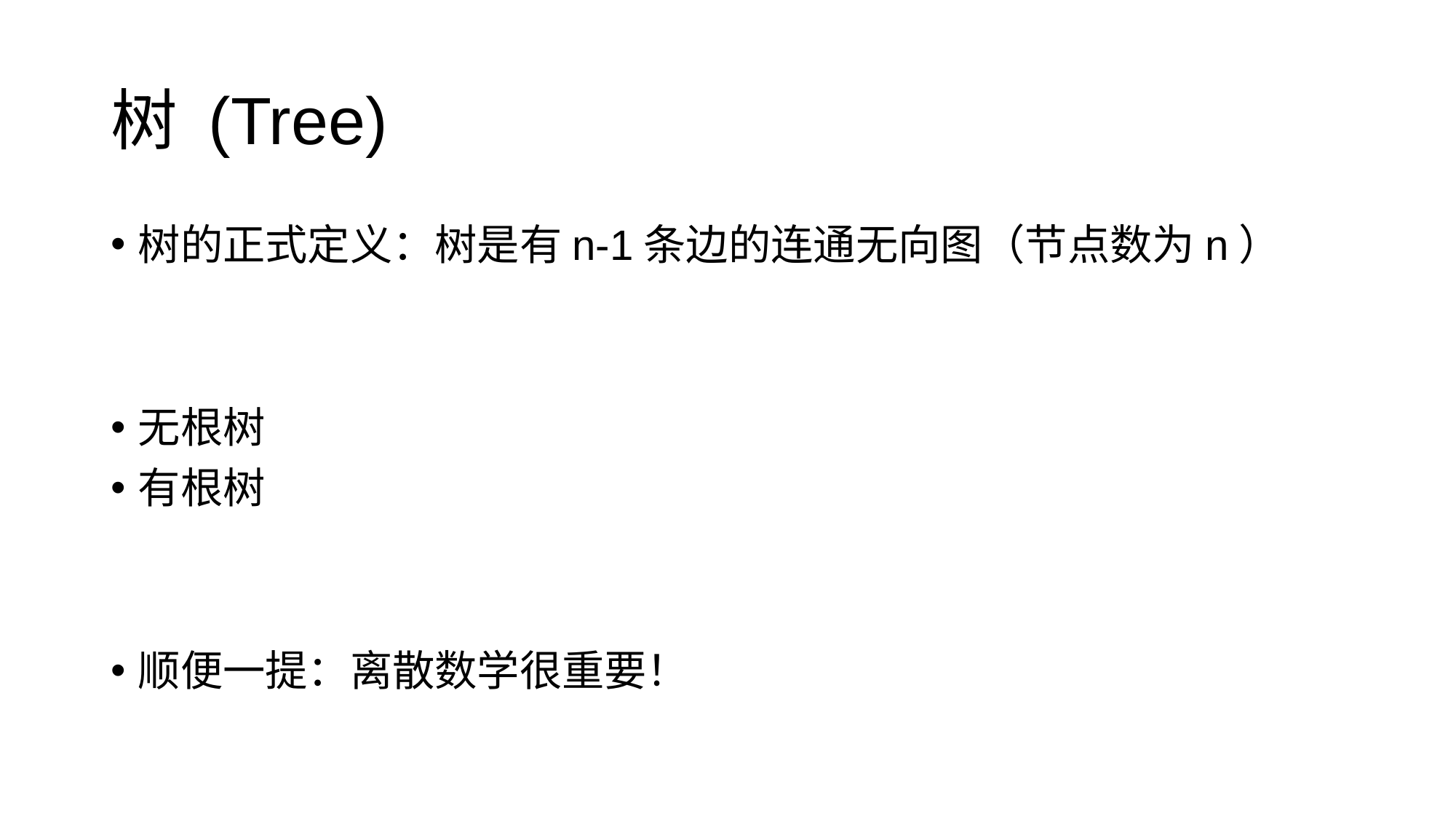

# 树 (Tree)
树的正式定义：树是有n-1条边的连通无向图（节点数为n）

无根树
有根树

顺便一提：离散数学很重要！